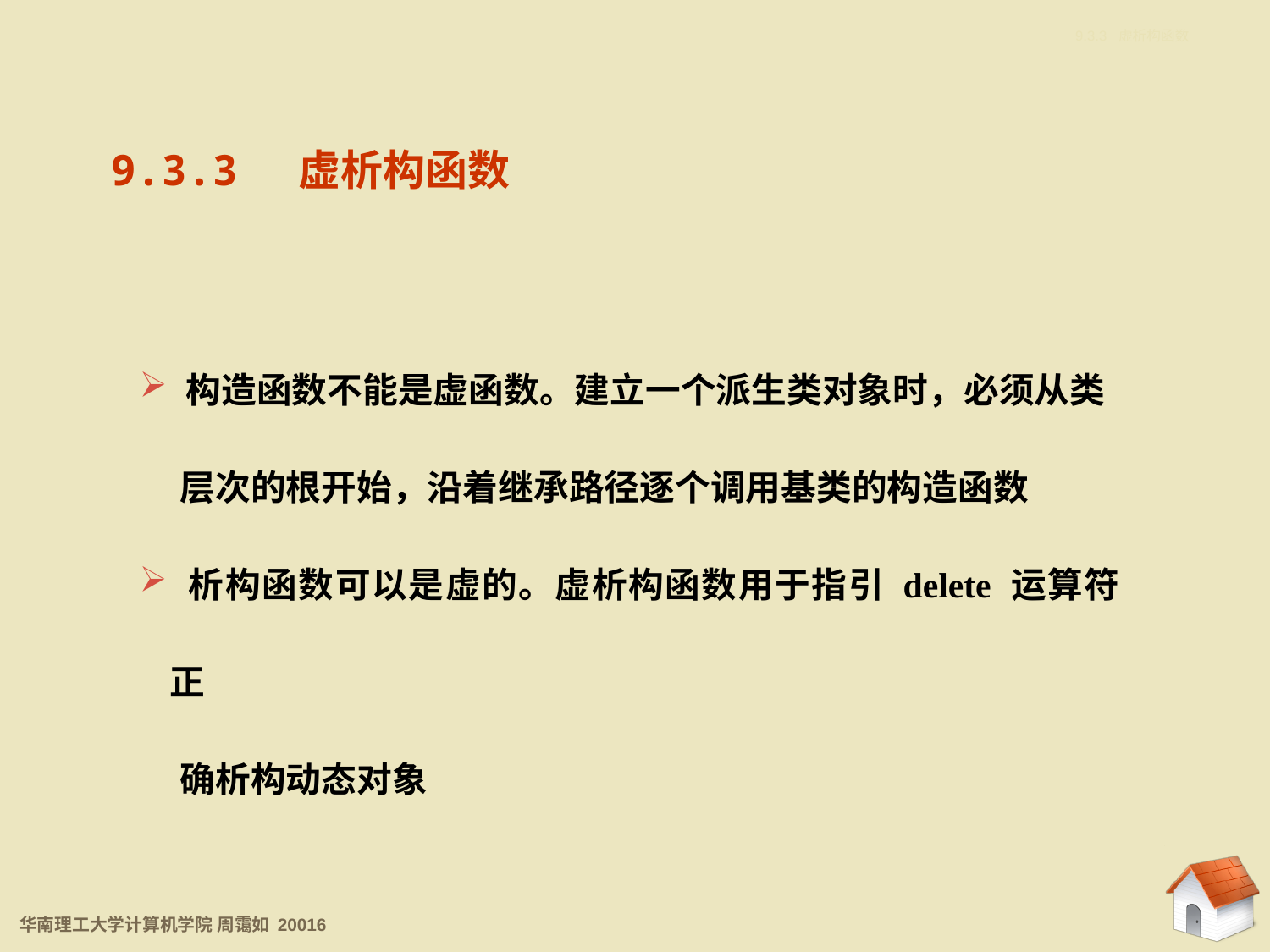

9.3.3  虚析构函数
9.3.3  虚析构函数
 构造函数不能是虚函数。建立一个派生类对象时，必须从类
    层次的根开始，沿着继承路径逐个调用基类的构造函数
 析构函数可以是虚的。虚析构函数用于指引 delete 运算符正
    确析构动态对象